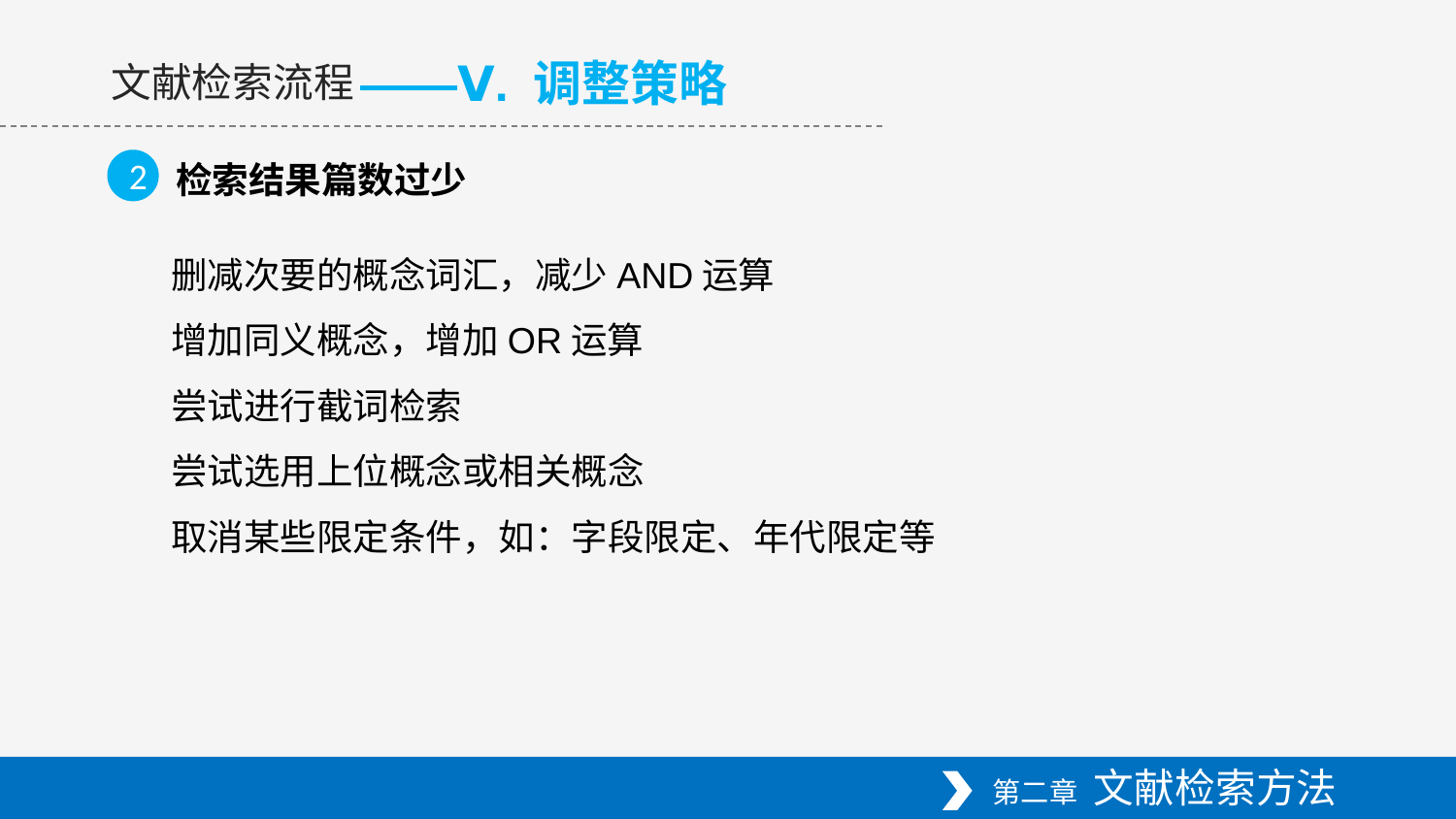

——Ⅴ. 调整策略
文献检索流程
2
检索结果篇数过少
删减次要的概念词汇，减少AND运算
增加同义概念，增加OR运算
尝试进行截词检索
尝试选用上位概念或相关概念
取消某些限定条件，如：字段限定、年代限定等